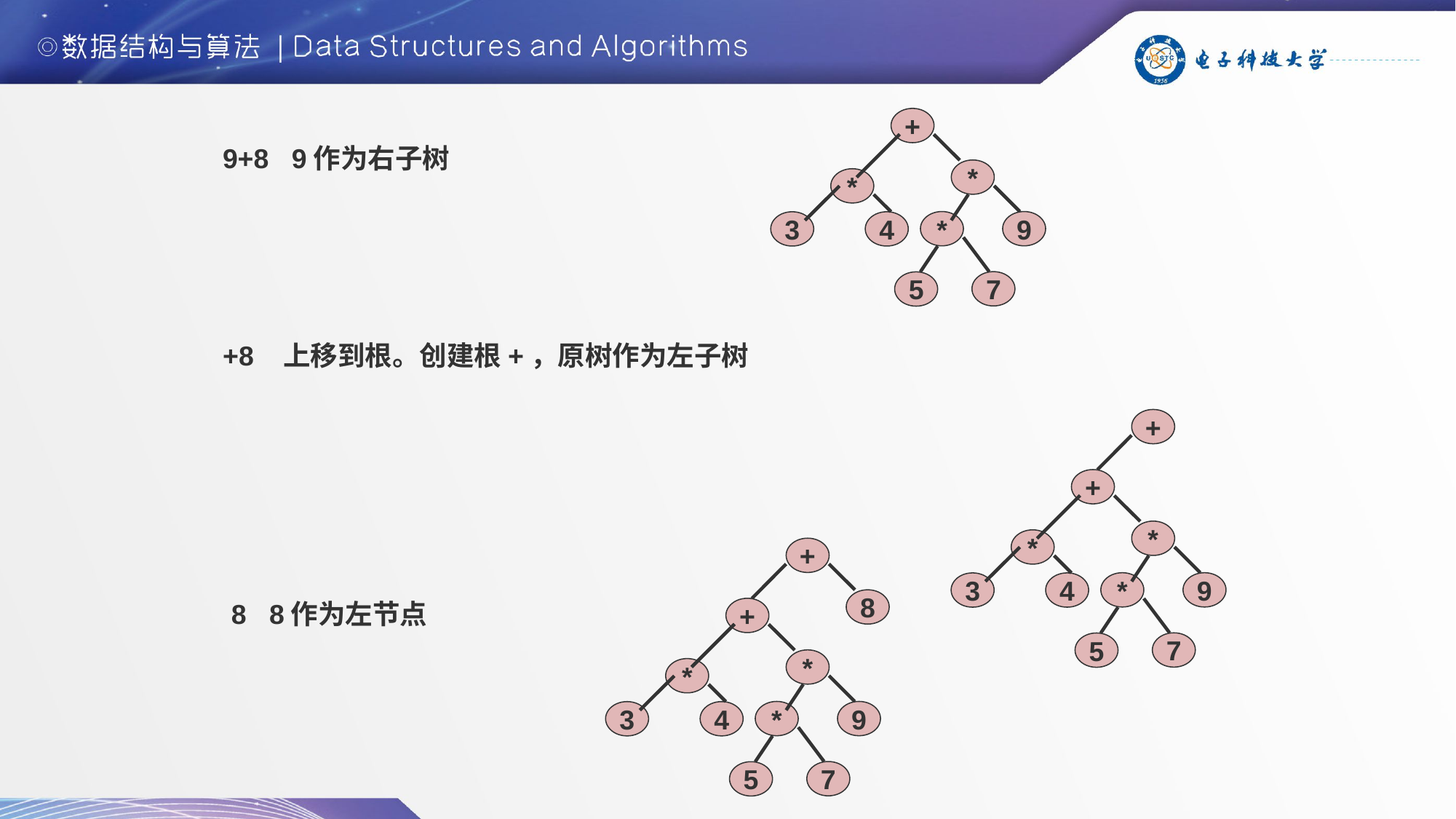

+

*
*

*
9
3
4

7
5
9+8   9作为右子树
+8   上移到根。创建根+，原树作为左子树
+

+

*
*

*
9
3
4

7
5
+

+

*
*

*
9
3
4

7
5

8
8   8作为左节点